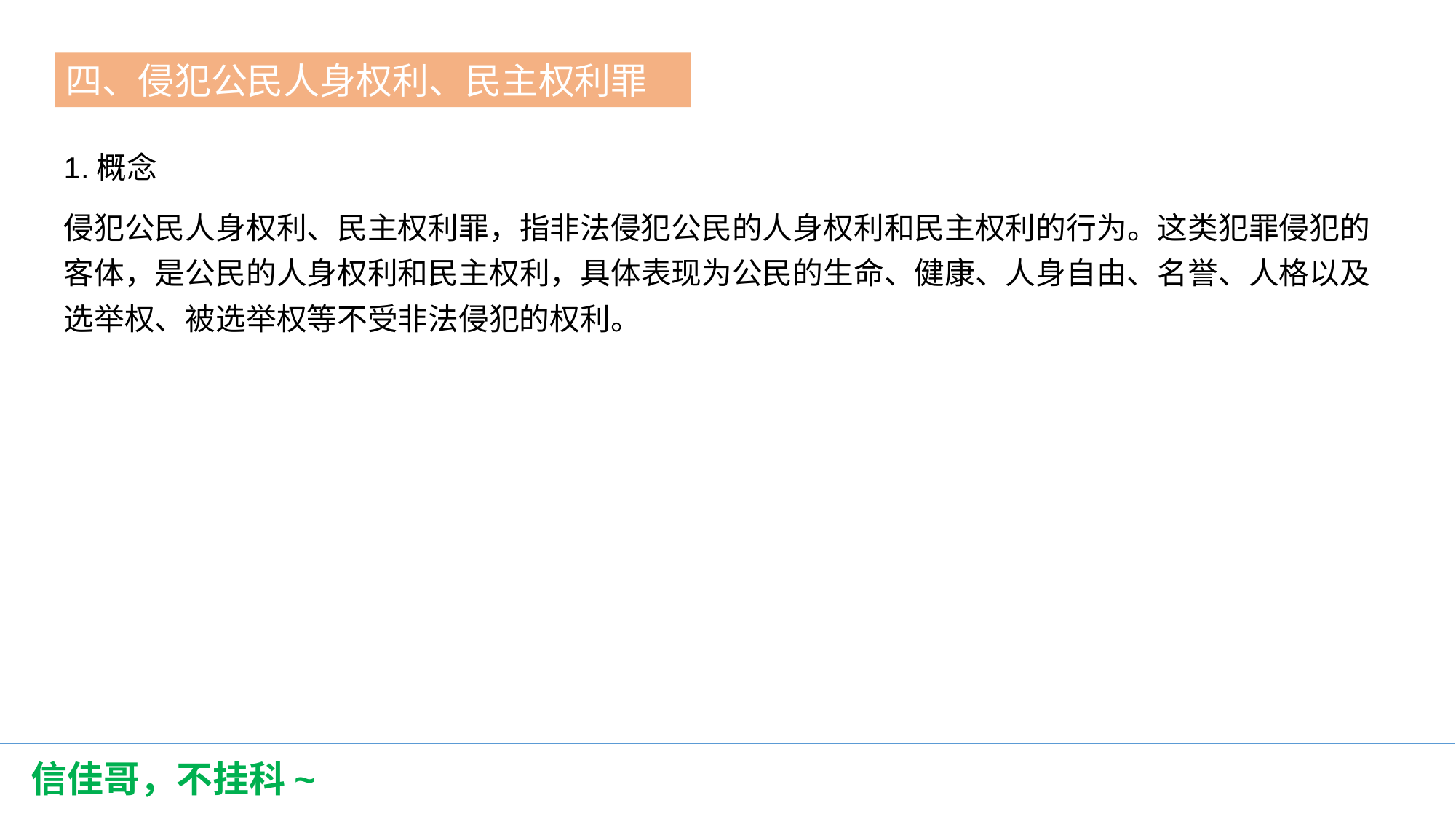

四、侵犯公民人身权利、民主权利罪
第一节
1.概念
侵犯公民人身权利、民主权利罪，指非法侵犯公民的人身权利和民主权利的行为。这类犯罪侵犯的客体，是公民的人身权利和民主权利，具体表现为公民的生命、健康、人身自由、名誉、人格以及选举权、被选举权等不受非法侵犯的权利。